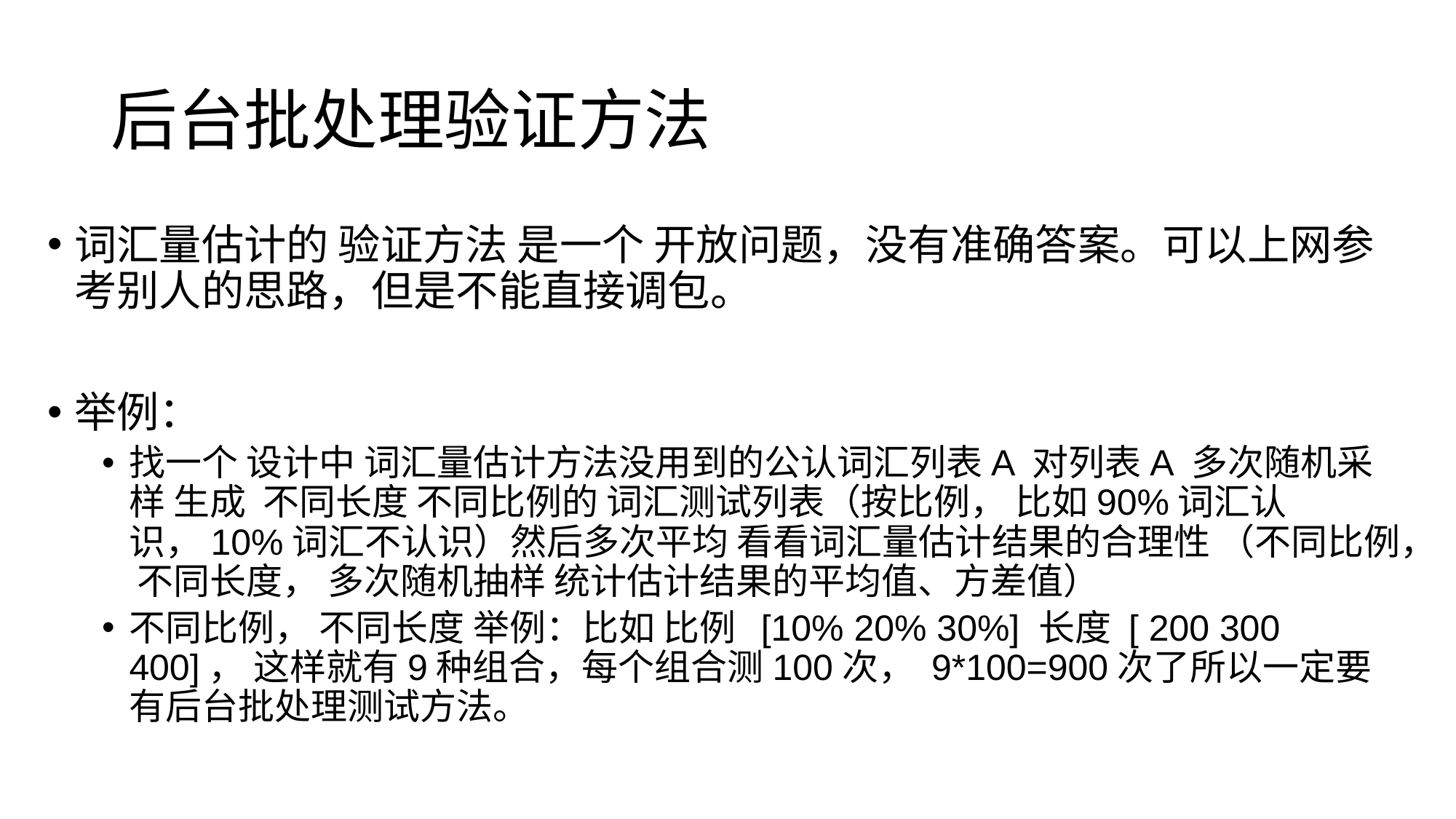

# 后台批处理验证方法
词汇量估计的 验证方法 是一个 开放问题，没有准确答案。可以上网参考别人的思路，但是不能直接调包。

举例：
找一个 设计中 词汇量估计方法没用到的公认词汇列表A 对列表A 多次随机采样 生成  不同长度 不同比例的 词汇测试列表（按比例， 比如90%词汇认识，10%词汇不认识）然后多次平均 看看词汇量估计结果的合理性 （不同比例， 不同长度， 多次随机抽样 统计估计结果的平均值、方差值）
不同比例， 不同长度 举例：比如 比例  [10% 20% 30%] 长度 [ 200 300 400]， 这样就有9种组合，每个组合测100次， 9*100=900次了所以一定要有后台批处理测试方法。